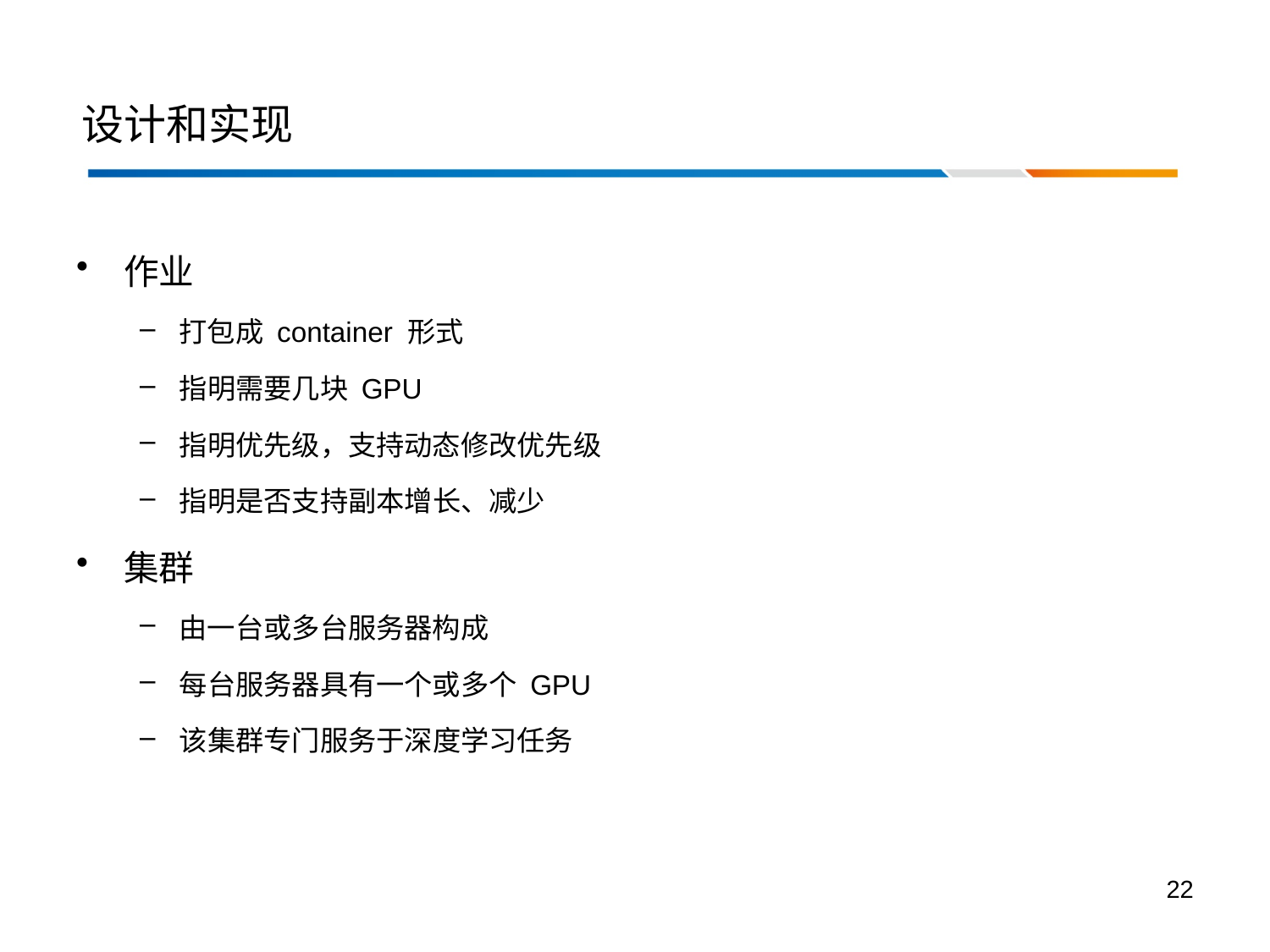

# 设计和实现
作业
打包成 container 形式
指明需要几块 GPU
指明优先级，支持动态修改优先级
指明是否支持副本增长、减少
集群
由一台或多台服务器构成
每台服务器具有一个或多个 GPU
该集群专门服务于深度学习任务
22